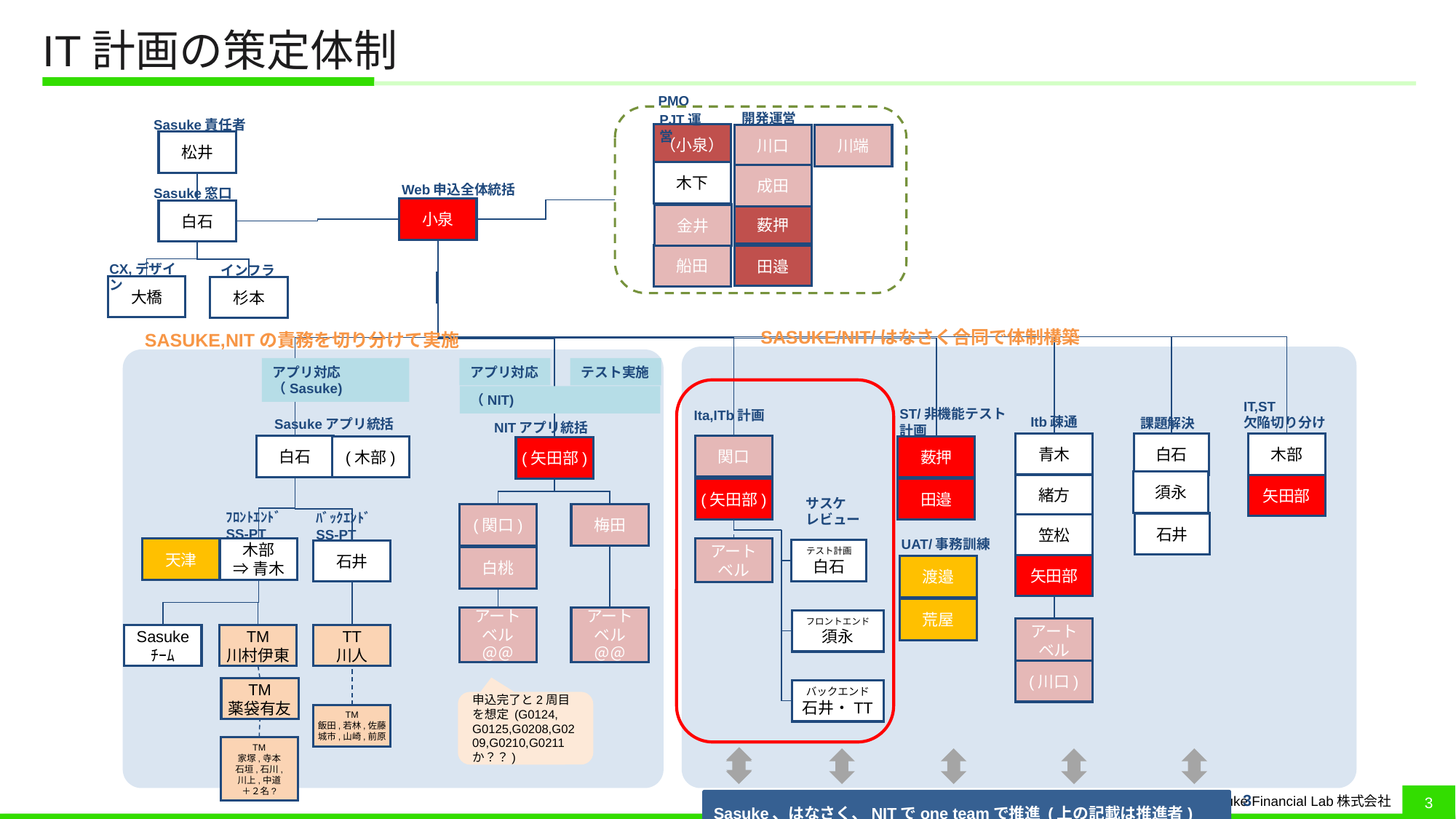

# IT計画の策定体制
PMO
開発運営
PJT運営

Sasuke責任者
（小泉）
川口
川端
松井
木下
成田
Web申込全体統括
Sasuke窓口
小泉
白石
金井
薮押
船田
田邉
CX,デザイン
インフラ
大橋
杉本
SASUKE/NIT/はなさく合同で体制構築
SASUKE,NITの責務を切り分けて実施

アプリ対応
（Sasuke)
アプリ対応
テスト実施

（NIT)
IT,ST
欠陥切り分け
ST/非機能テスト
計画
Ita,ITb計画
Itb疎通
課題解決
Sasukeアプリ統括
NITアプリ統括
青木
白石
木部
白石
関口
(木部)
薮押
(矢田部)
須永
緒方
矢田部
(矢田部)
田邉
サスケ
レビュー
ﾌﾛﾝﾄｴﾝﾄﾞ
SS-PT
ﾊﾞｯｸｴﾝﾄﾞ
SS-PT
(関口)
梅田
石井
笠松
UAT/事務訓練
天津
木部
⇒青木
アート
ベル
テスト計画
白石
石井
白桃
矢田部
渡邉
荒屋
アート
ベル
＠＠
アート
ベル
＠＠
フロントエンド
須永
アート
ベル
Sasuke
ﾁｰﾑ
TM
川村伊東
TT
川人
(川口)
TM
薬袋有友
バックエンド
石井・TT
申込完了と2周目を想定 (G0124, G0125,G0208,G0209,G0210,G0211 か？？)
TM
飯田,若林,佐藤
城市,山崎,前原
TM
家塚,寺本
石垣,石川,
川上,中道
＋２名?

3
3
Sasuke Financial Lab株式会社
Sasuke、はなさく、NITでone teamで推進 (上の記載は推進者)